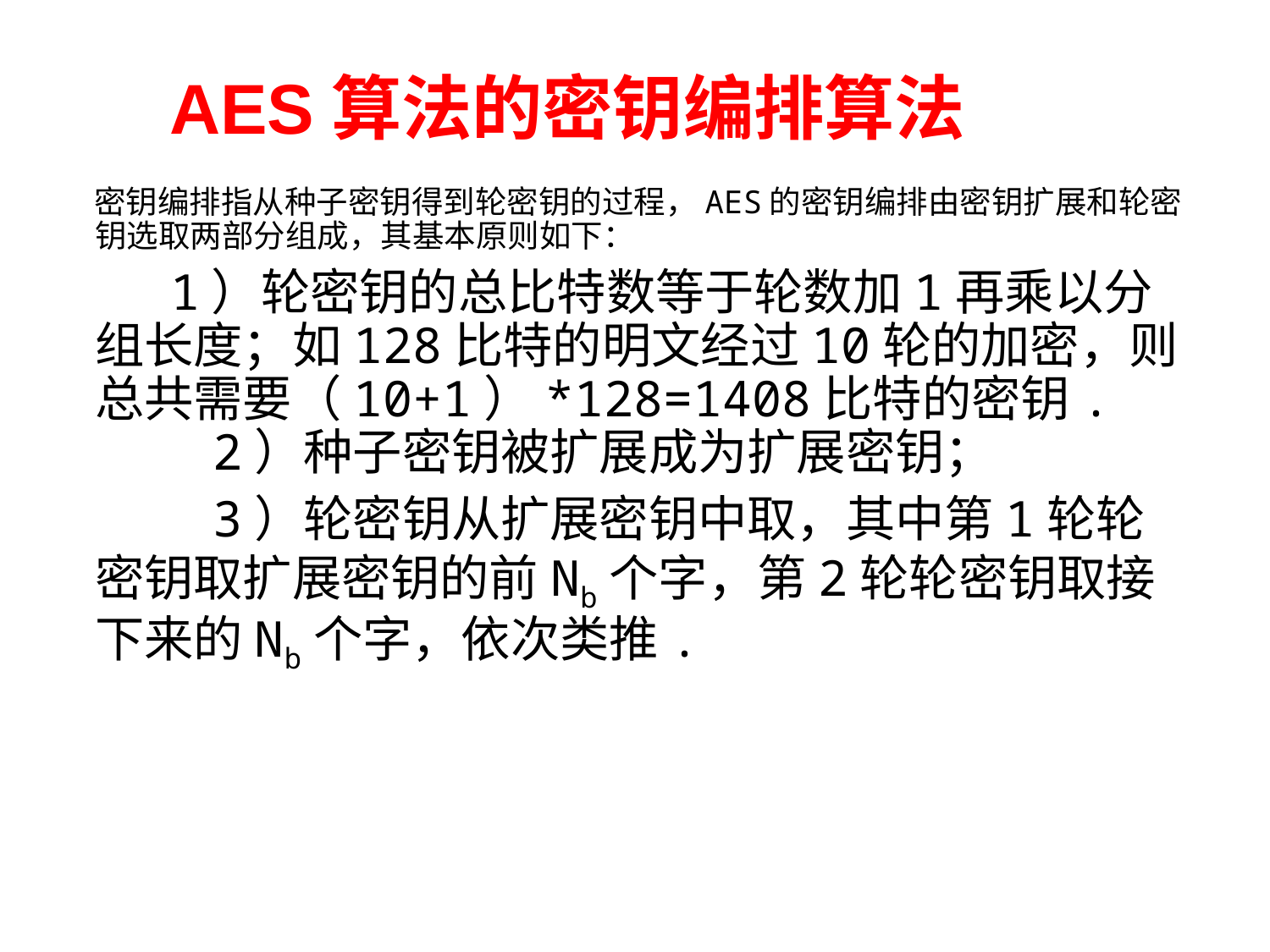

AES算法的密钥编排算法
密钥编排指从种子密钥得到轮密钥的过程，AES的密钥编排由密钥扩展和轮密钥选取两部分组成，其基本原则如下：
    1）轮密钥的总比特数等于轮数加1再乘以分组长度；如128比特的明文经过10轮的加密，则总共需要（10+1）*128=1408比特的密钥.
    2）种子密钥被扩展成为扩展密钥；
    3）轮密钥从扩展密钥中取，其中第1轮轮密钥取扩展密钥的前Nb个字，第2轮轮密钥取接下来的Nb个字，依次类推.